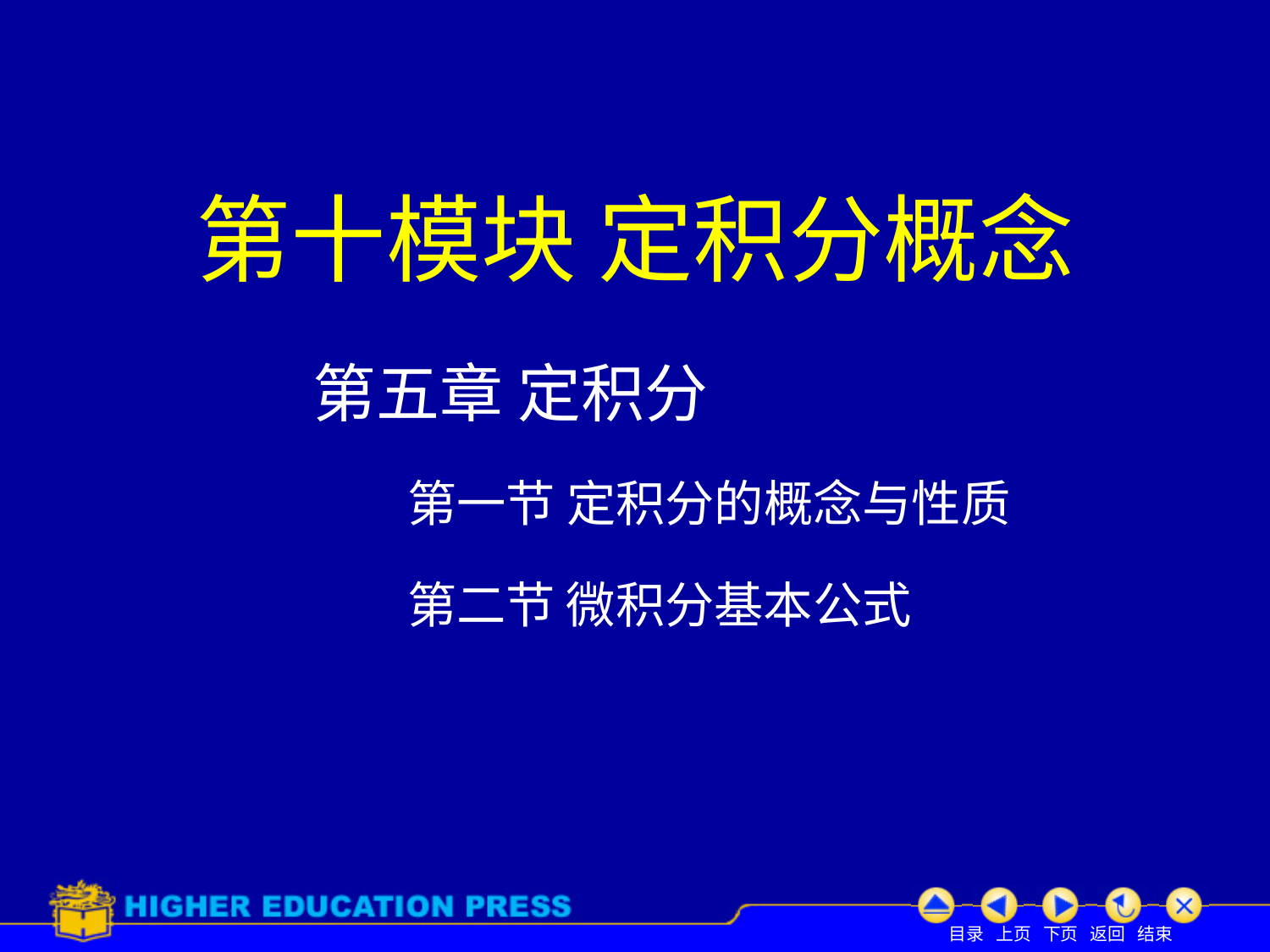

# 第十模块 定积分概念
第五章 定积分
第一节 定积分的概念与性质
第二节 微积分基本公式